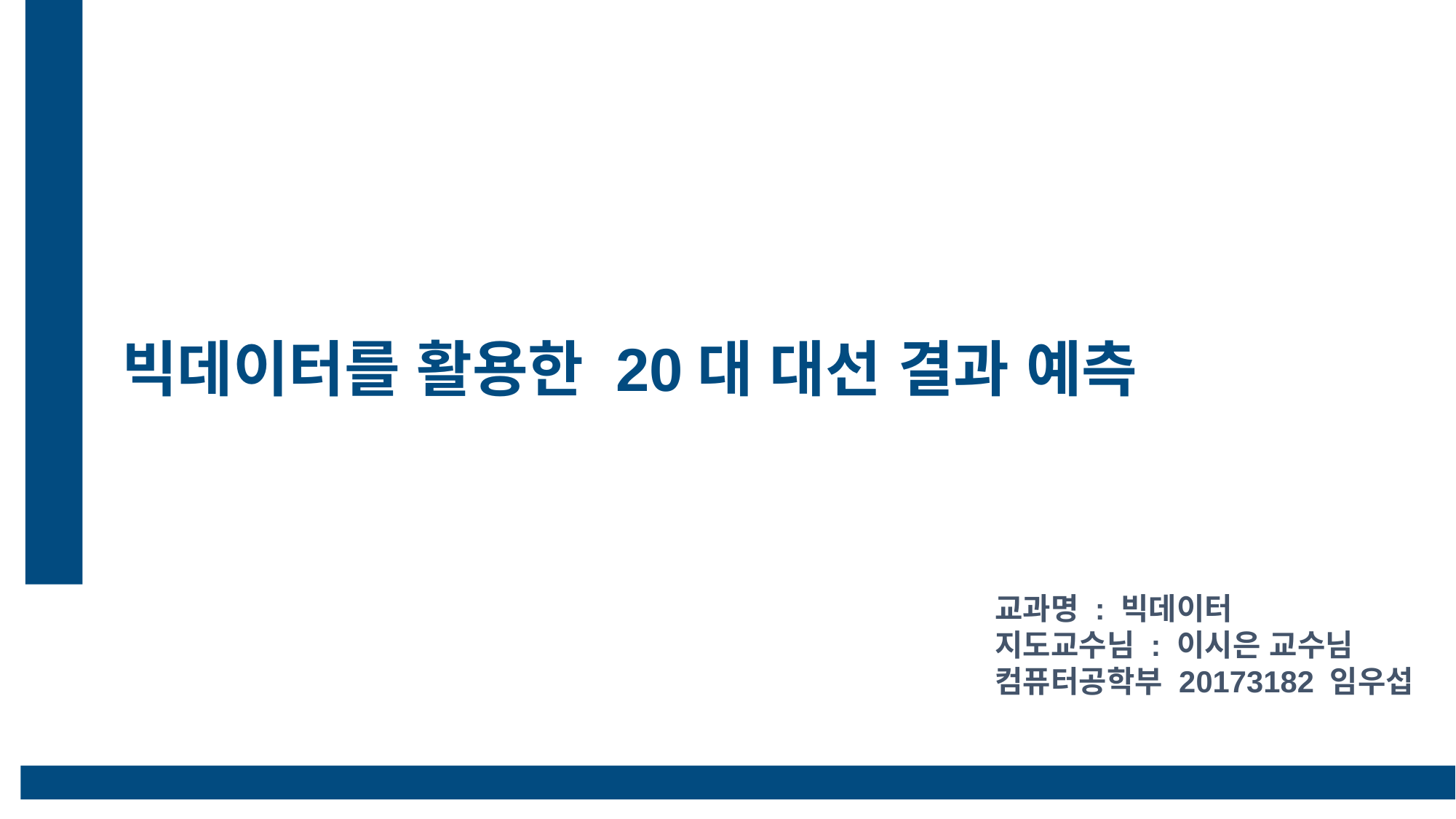

빅데이터를 활용한 20대 대선 결과 예측
교과명 : 빅데이터
지도교수님 : 이시은 교수님
컴퓨터공학부 20173182 임우섭